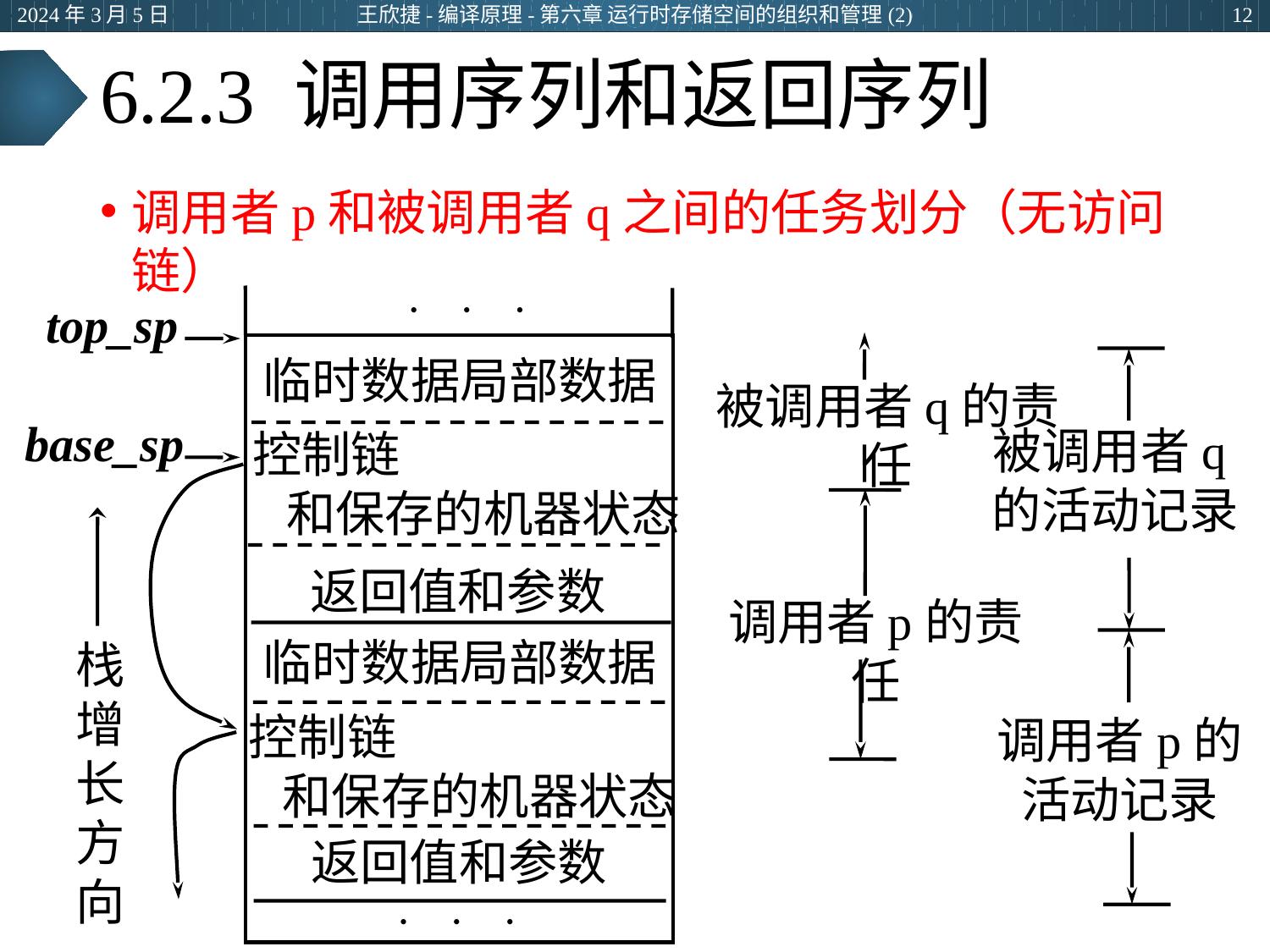

王欣捷-编译原理-第六章 运行时存储空间的组织和管理(2)
2024年3月5日
12
# 6.2.3 调用序列和返回序列
调用者p和被调用者q之间的任务划分（无访问链）

⋅  ⋅  ⋅
top_sp

临时数据局部数据
base_sp
控制链
  和保存的机器状态

返回值和参数
临时数据局部数据

栈
增
长
方
向
控制链
  和保存的机器状态

返回值和参数

⋅  ⋅  ⋅

被调用者q的责任

调用者p的责任

被调用者q的活动记录

调用者p的
活动记录